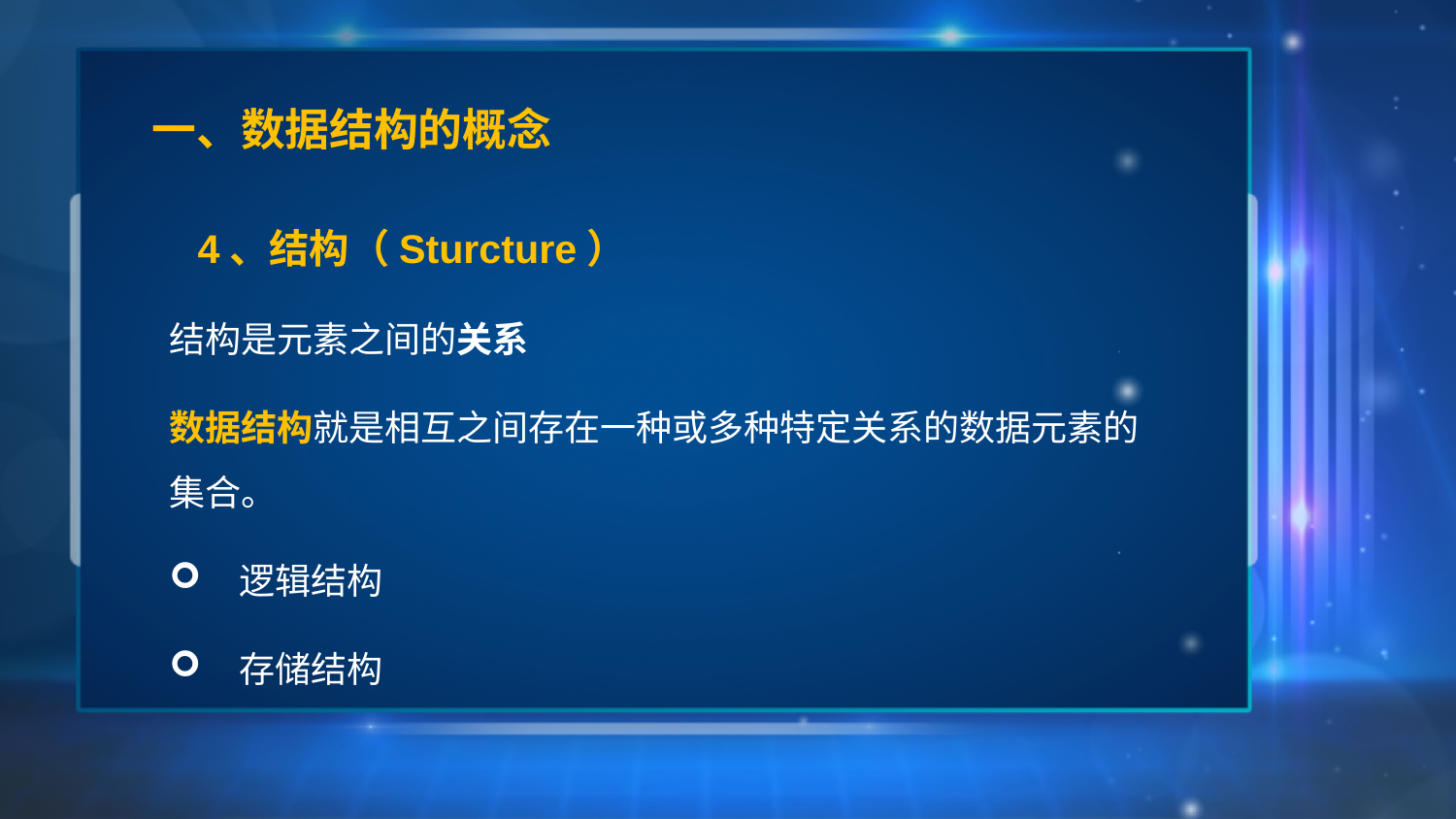

# 一、数据结构的概念
4、结构（Sturcture）
结构是元素之间的关系
数据结构就是相互之间存在一种或多种特定关系的数据元素的集合。
 逻辑结构
 存储结构